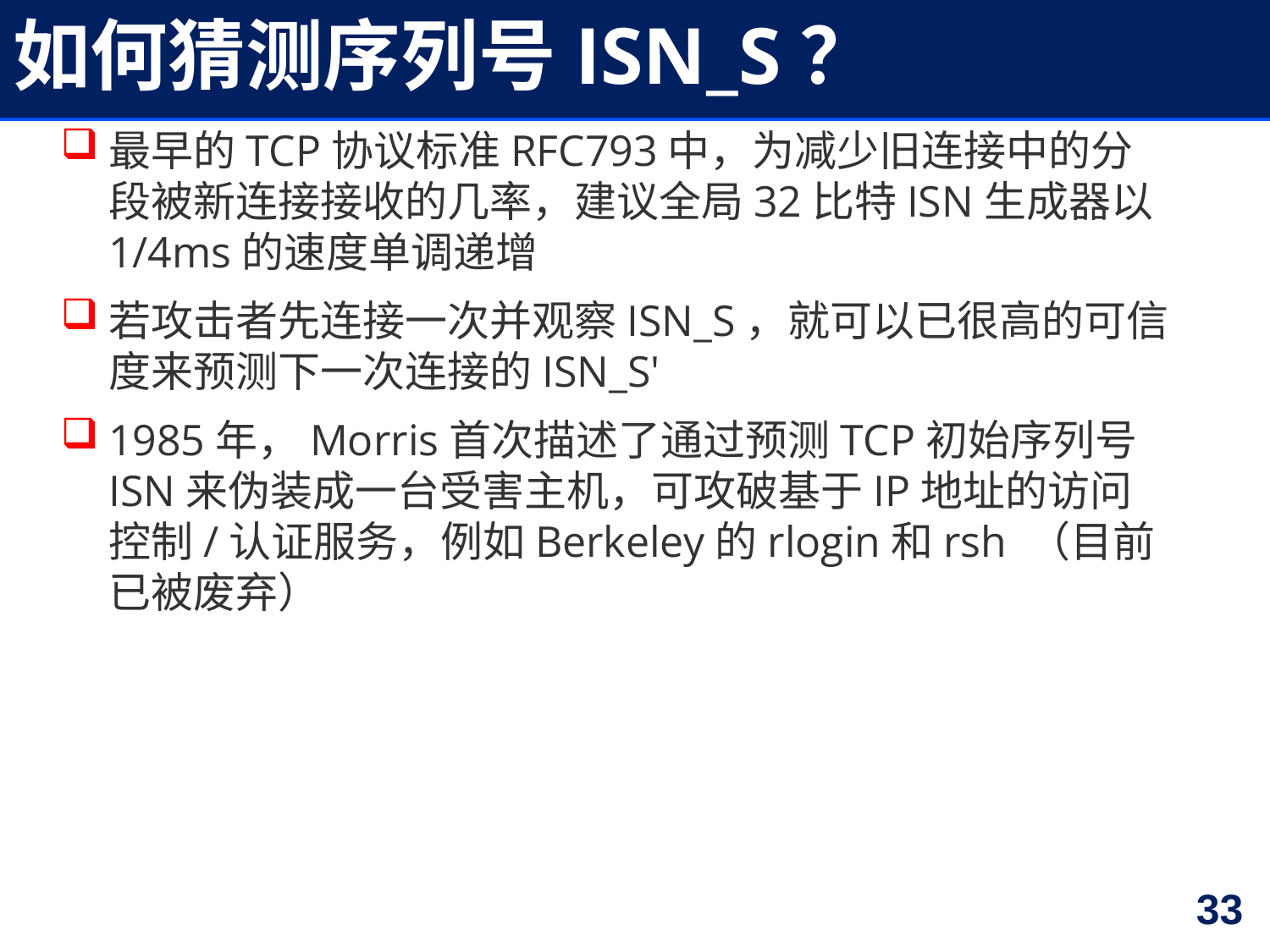

# 如何猜测序列号ISN_S？
最早的TCP协议标准RFC793中，为减少旧连接中的分段被新连接接收的几率，建议全局32比特ISN生成器以1/4ms的速度单调递增
若攻击者先连接一次并观察ISN_S，就可以已很高的可信度来预测下一次连接的ISN_S'
1985年，Morris首次描述了通过预测TCP初始序列号ISN来伪装成一台受害主机，可攻破基于IP地址的访问控制/认证服务，例如Berkeley的rlogin和rsh （目前已被废弃）

33